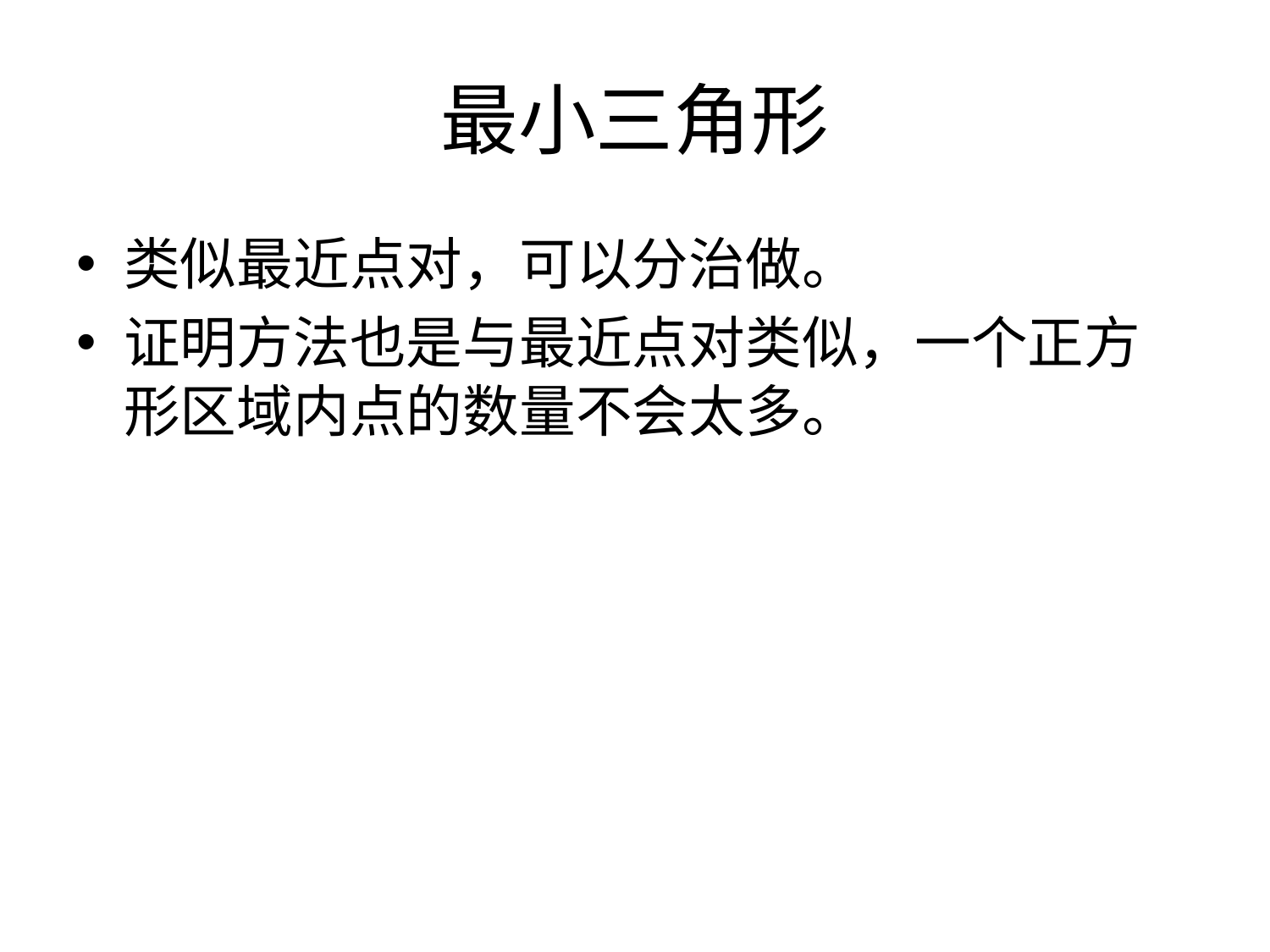

# 最小三角形
类似最近点对，可以分治做。
证明方法也是与最近点对类似，一个正方形区域内点的数量不会太多。